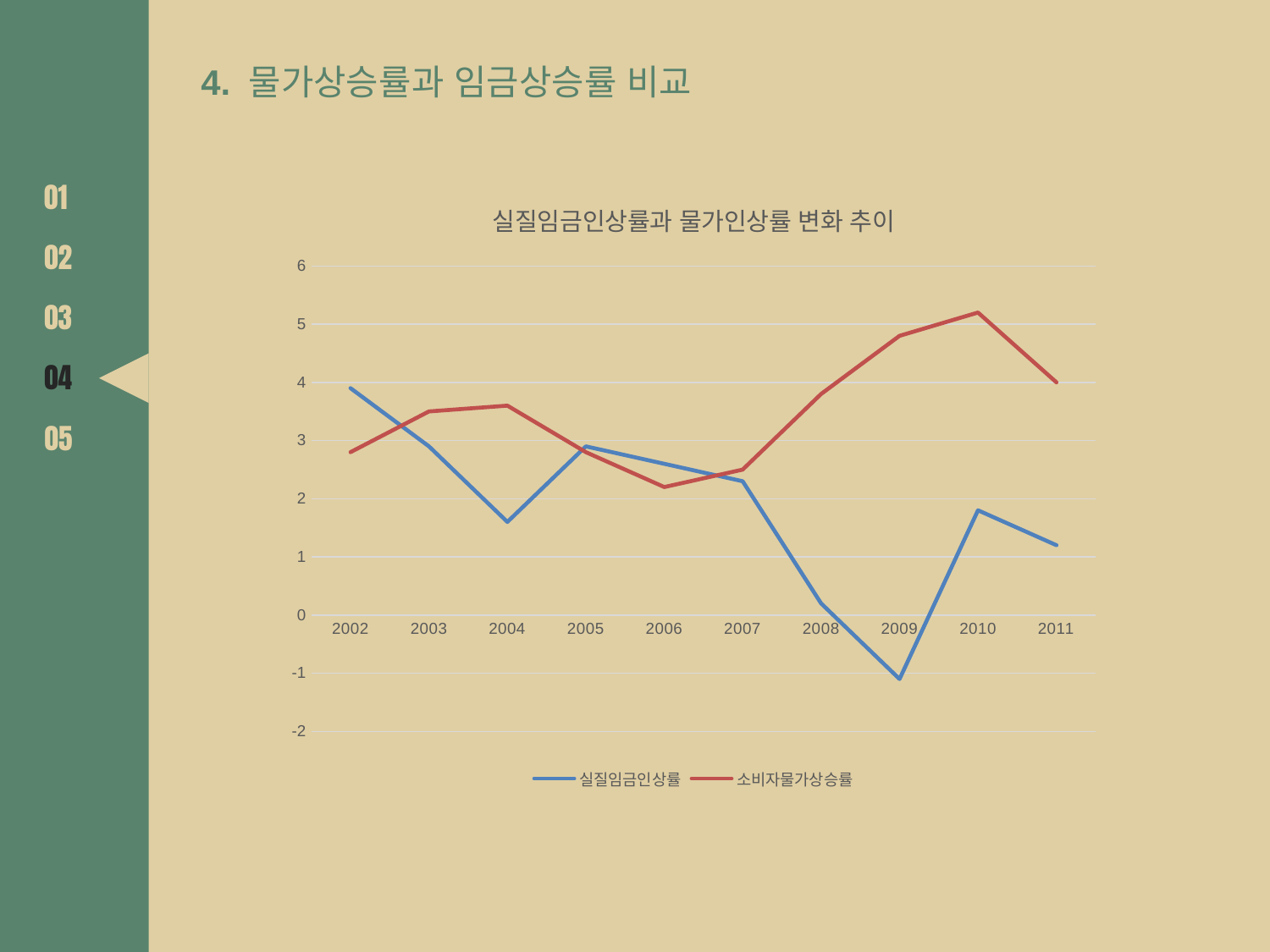

4. 물가상승률과 임금상승률 비교
01

### Chart: 실질임금인상률과 물가인상률 변화 추이

| Category | 실질임금인상률 | 소비자물가상승률 |
|---|---|---|
| 2002 | 3.9 | 2.8 |
| 2003 | 2.9 | 3.5 |
| 2004 | 1.6 | 3.6 |
| 2005 | 2.9 | 2.8 |
| 2006 | 2.6 | 2.2 |
| 2007 | 2.3 | 2.5 |
| 2008 | 0.2 | 3.8 |
| 2009 | -1.1 | 4.8 |
| 2010 | 1.8 | 5.2 |
| 2011 | 1.2 | 4.0 |
02
03

04
05